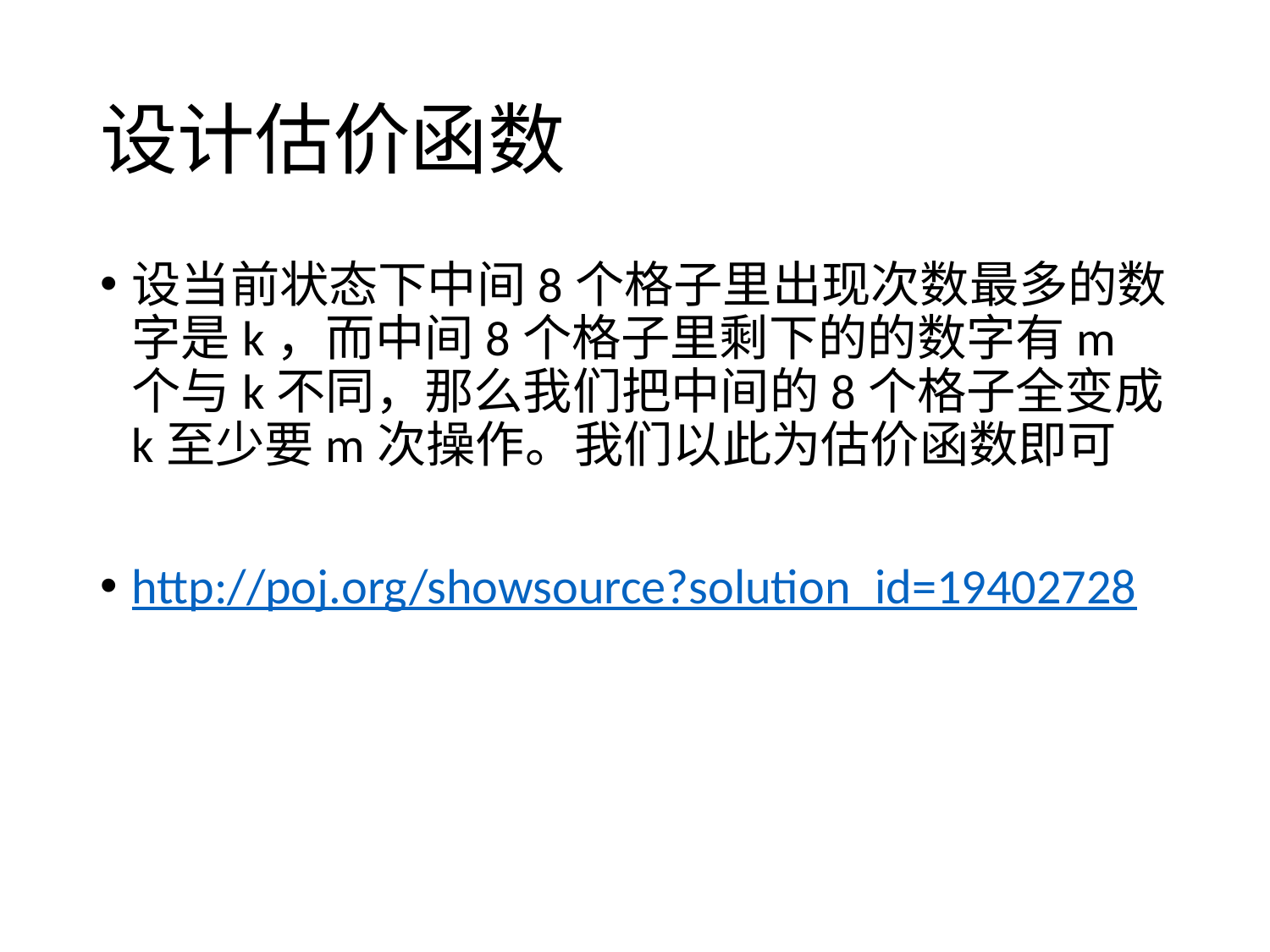

# 设计估价函数
设当前状态下中间8个格子里出现次数最多的数字是k，而中间8个格子里剩下的的数字有m个与k不同，那么我们把中间的8个格子全变成k至少要m次操作。我们以此为估价函数即可

http://poj.org/showsource?solution_id=19402728